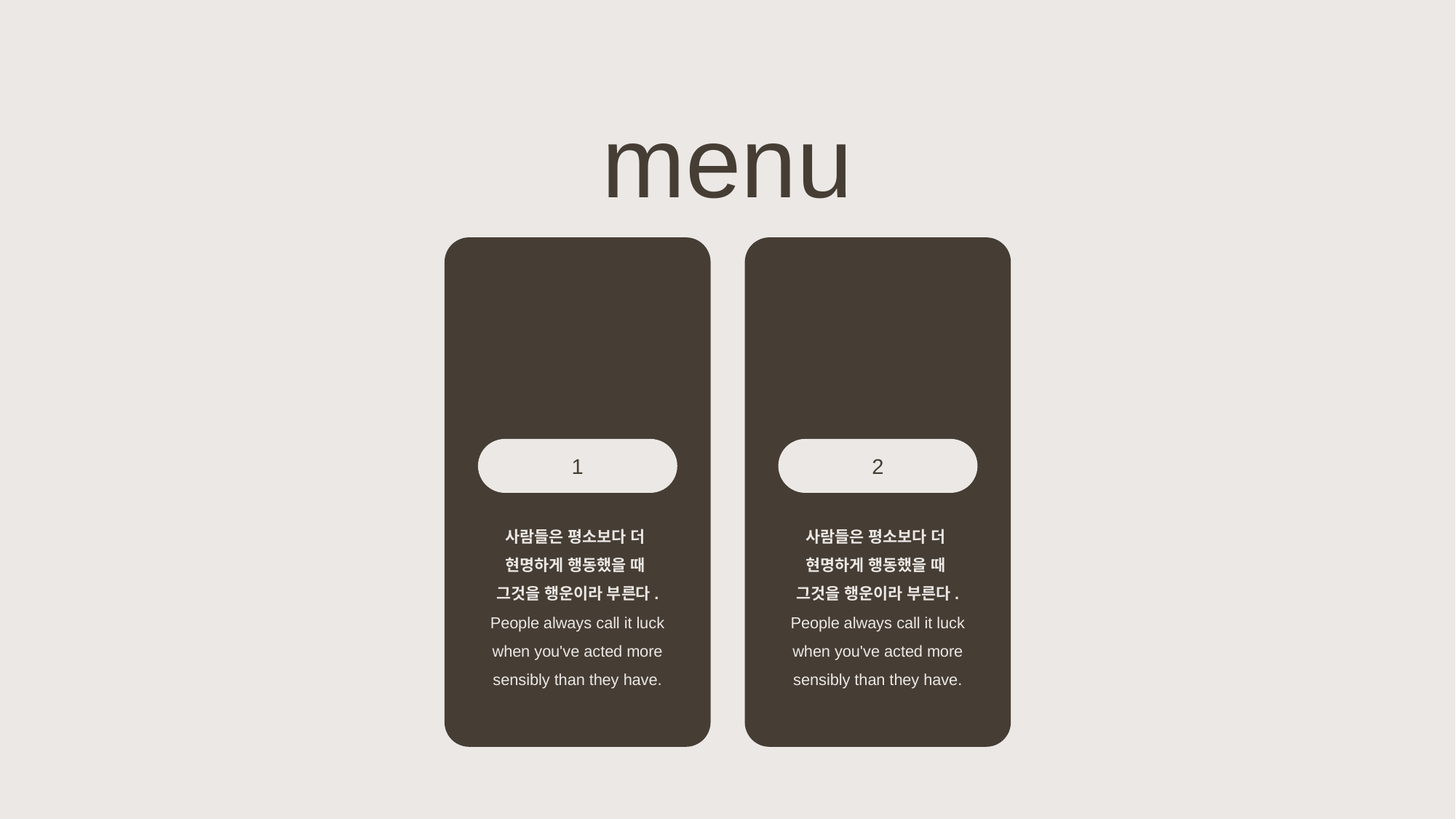

menu

1
2
사람들은 평소보다 더
현명하게 행동했을 때
그것을 행운이라 부른다.
People always call it luck when you've acted more sensibly than they have.
사람들은 평소보다 더
현명하게 행동했을 때
그것을 행운이라 부른다.
People always call it luck when you've acted more sensibly than they have.